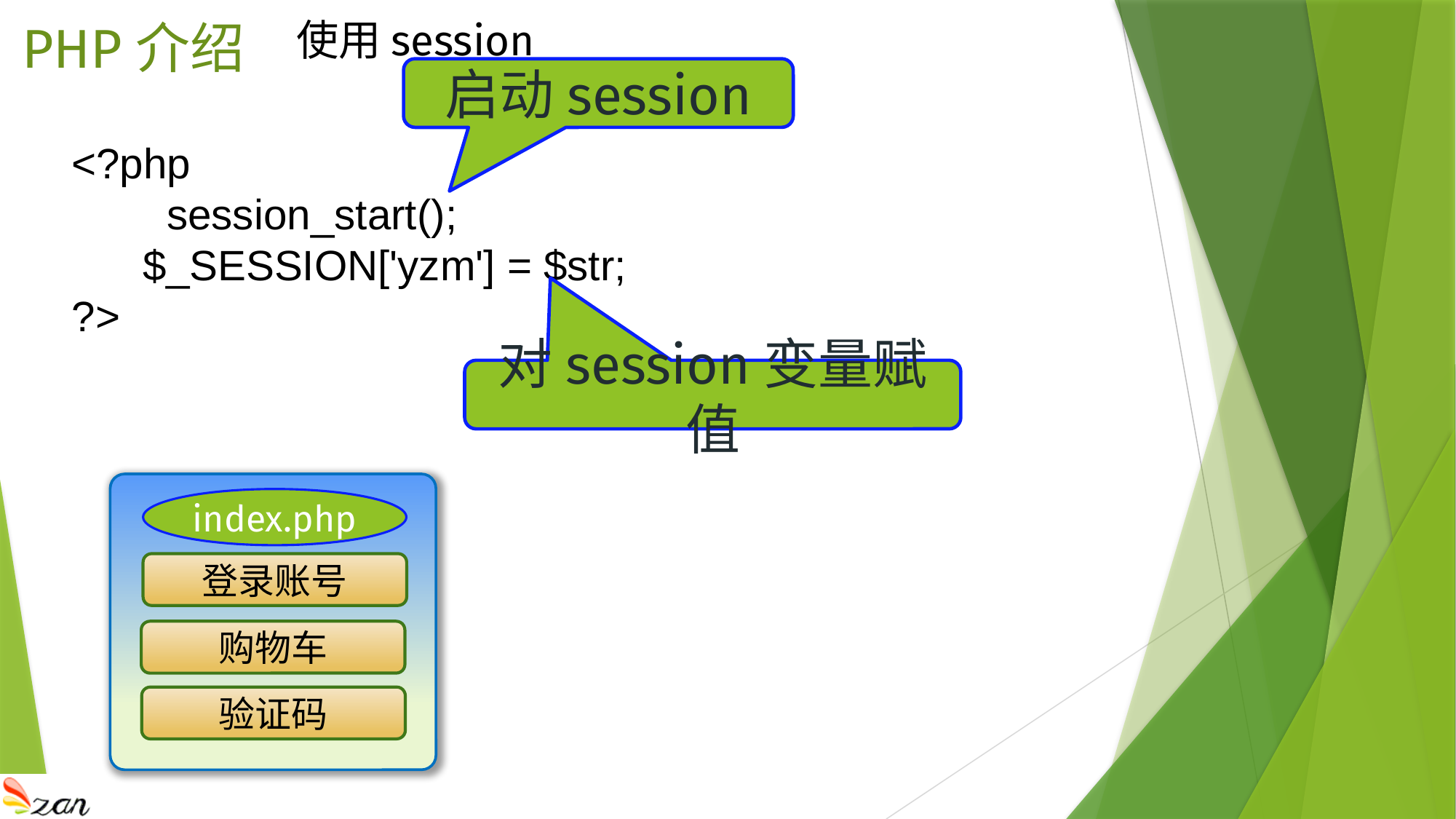

# PHP介绍
使用session
启动session
<?php
　　session_start();
      $_SESSION['yzm'] = $str;
?>
对session变量赋值

index.php
登录账号
购物车
验证码